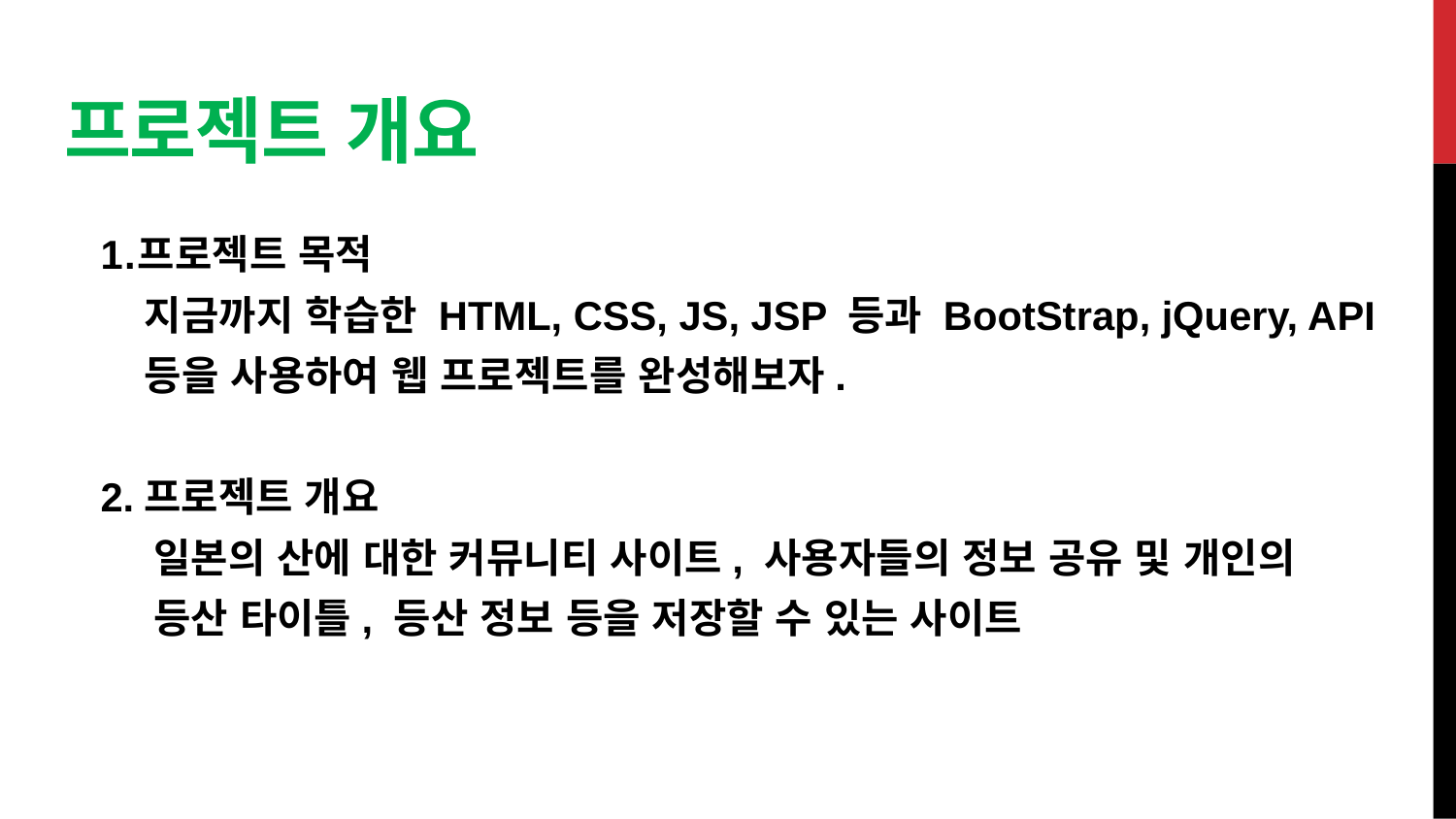

# 프로젝트 개요
프로젝트 목적
   지금까지 학습한 HTML, CSS, JS, JSP 등과 BootStrap, jQuery, API
   등을 사용하여 웹 프로젝트를 완성해보자.

2.프로젝트 개요
       일본의 산에 대한 커뮤니티 사이트, 사용자들의 정보 공유 및 개인의
       등산 타이틀, 등산 정보 등을 저장할 수 있는 사이트